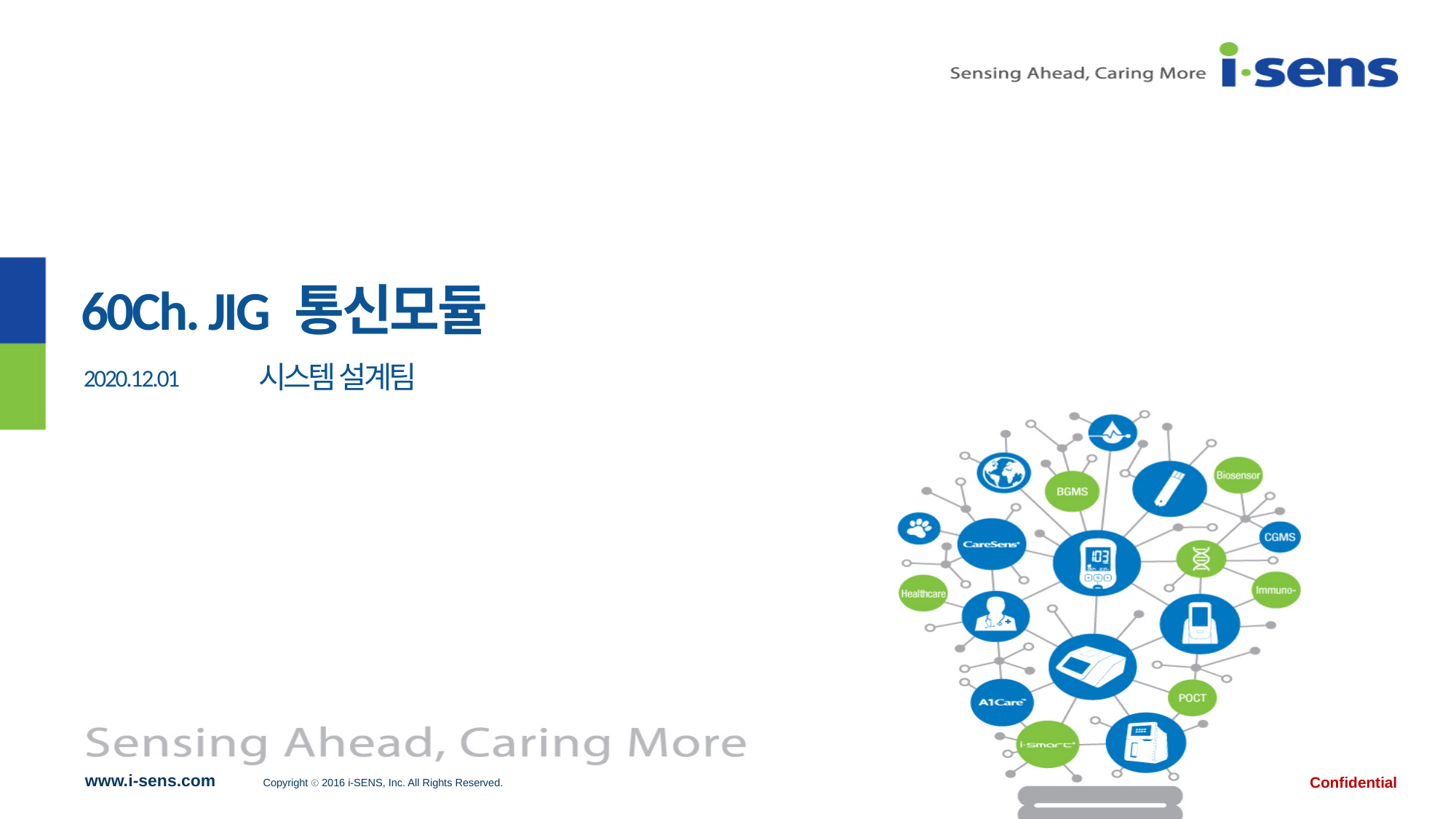

# 60Ch. JIG 통신모듈
2020.12.01
시스템 설계팀